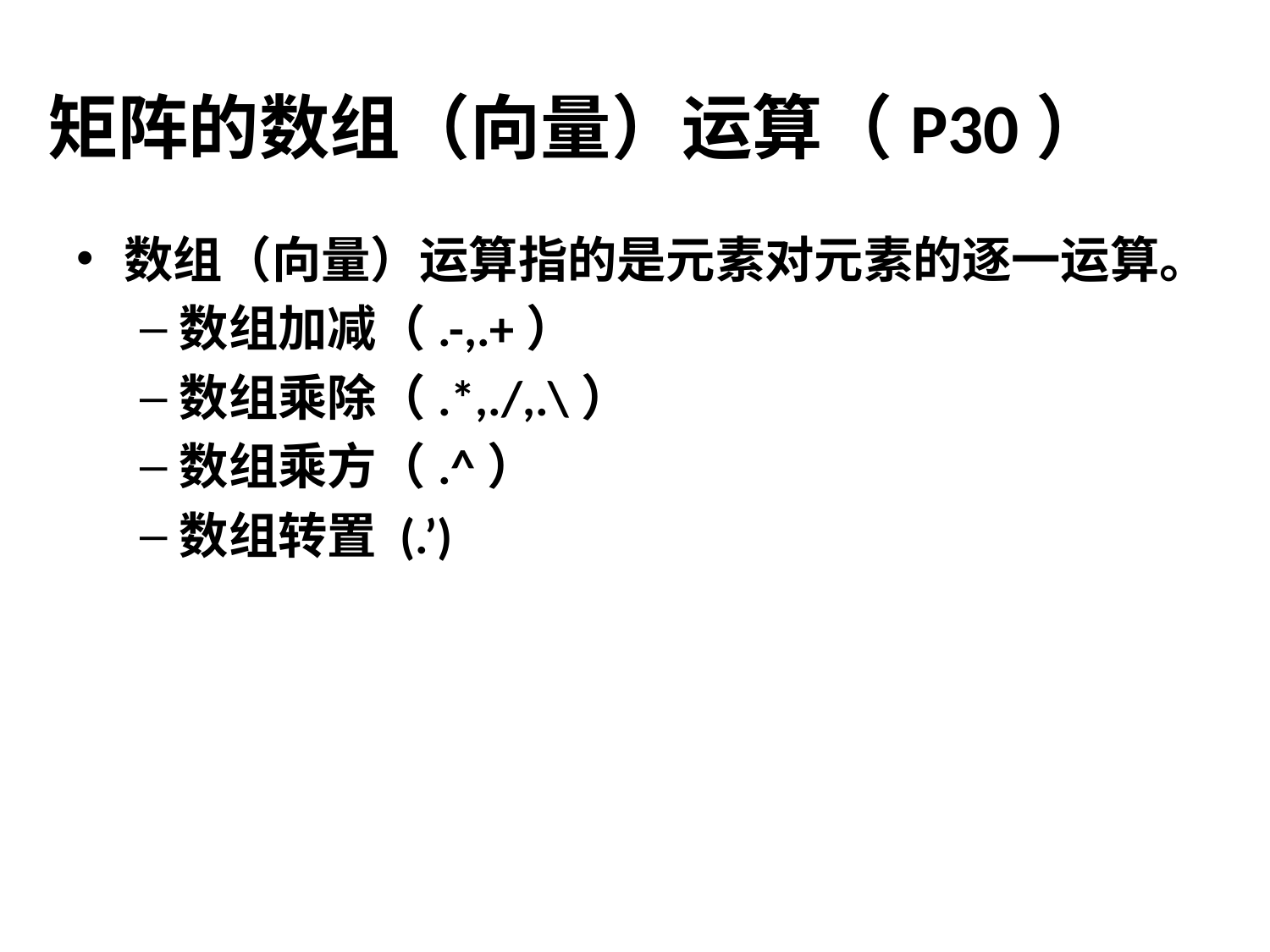

# 矩阵的数组（向量）运算（P30）
数组（向量）运算指的是元素对元素的逐一运算。
数组加减（.-,.+）
数组乘除（.*,./,.\）
数组乘方（.^）
数组转置 (.’)